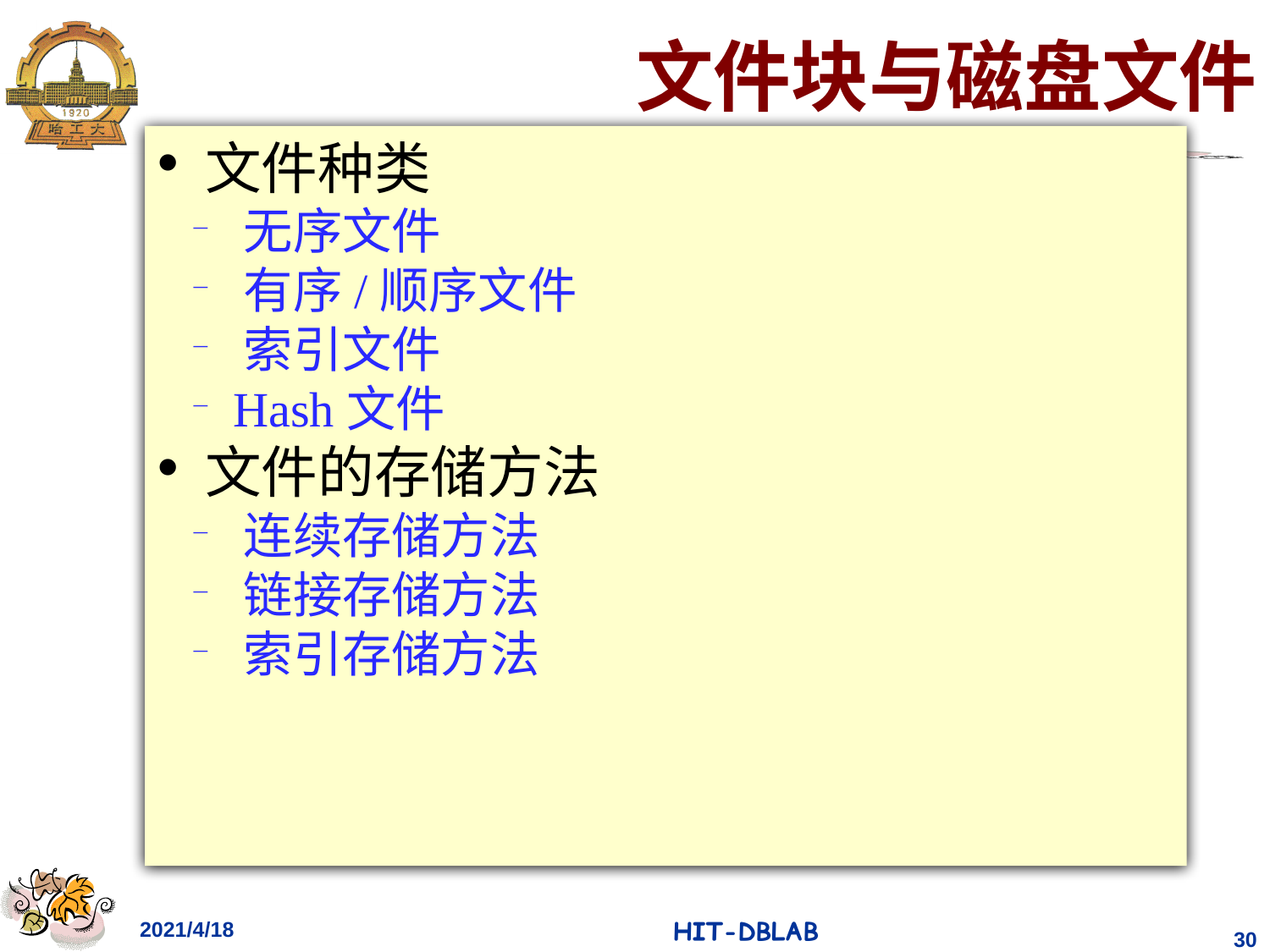

# 文件块与磁盘文件
文件种类
 无序文件
 有序/顺序文件
 索引文件
 Hash文件
文件的存储方法
 连续存储方法
 链接存储方法
 索引存储方法
2021/4/18
HIT-DBLAB
30